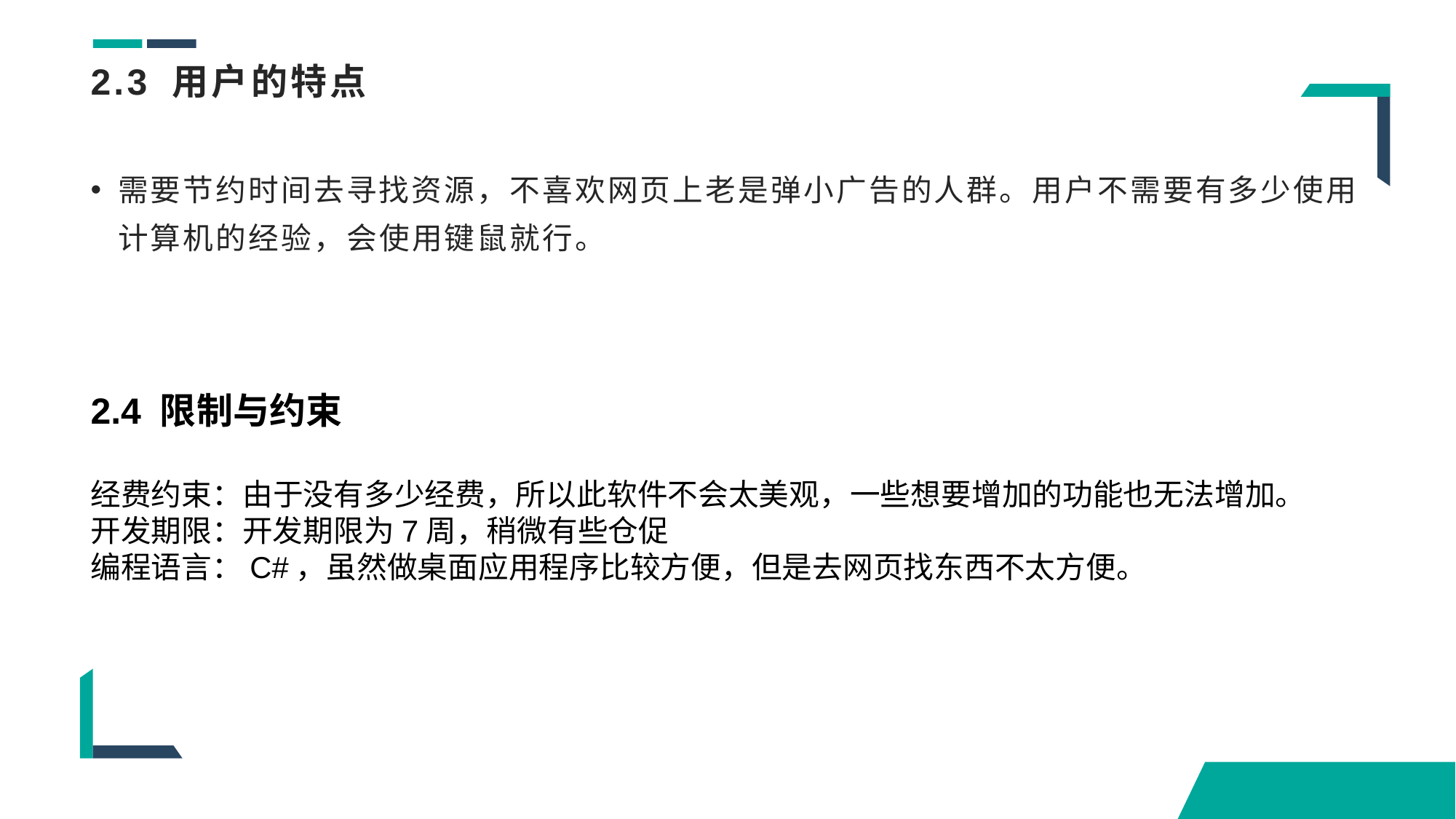

# 2.3 用户的特点
需要节约时间去寻找资源，不喜欢网页上老是弹小广告的人群。用户不需要有多少使用计算机的经验，会使用键鼠就行。

2.4 限制与约束
经费约束：由于没有多少经费，所以此软件不会太美观，一些想要增加的功能也无法增加。
开发期限：开发期限为7周，稍微有些仓促
编程语言：C#，虽然做桌面应用程序比较方便，但是去网页找东西不太方便。